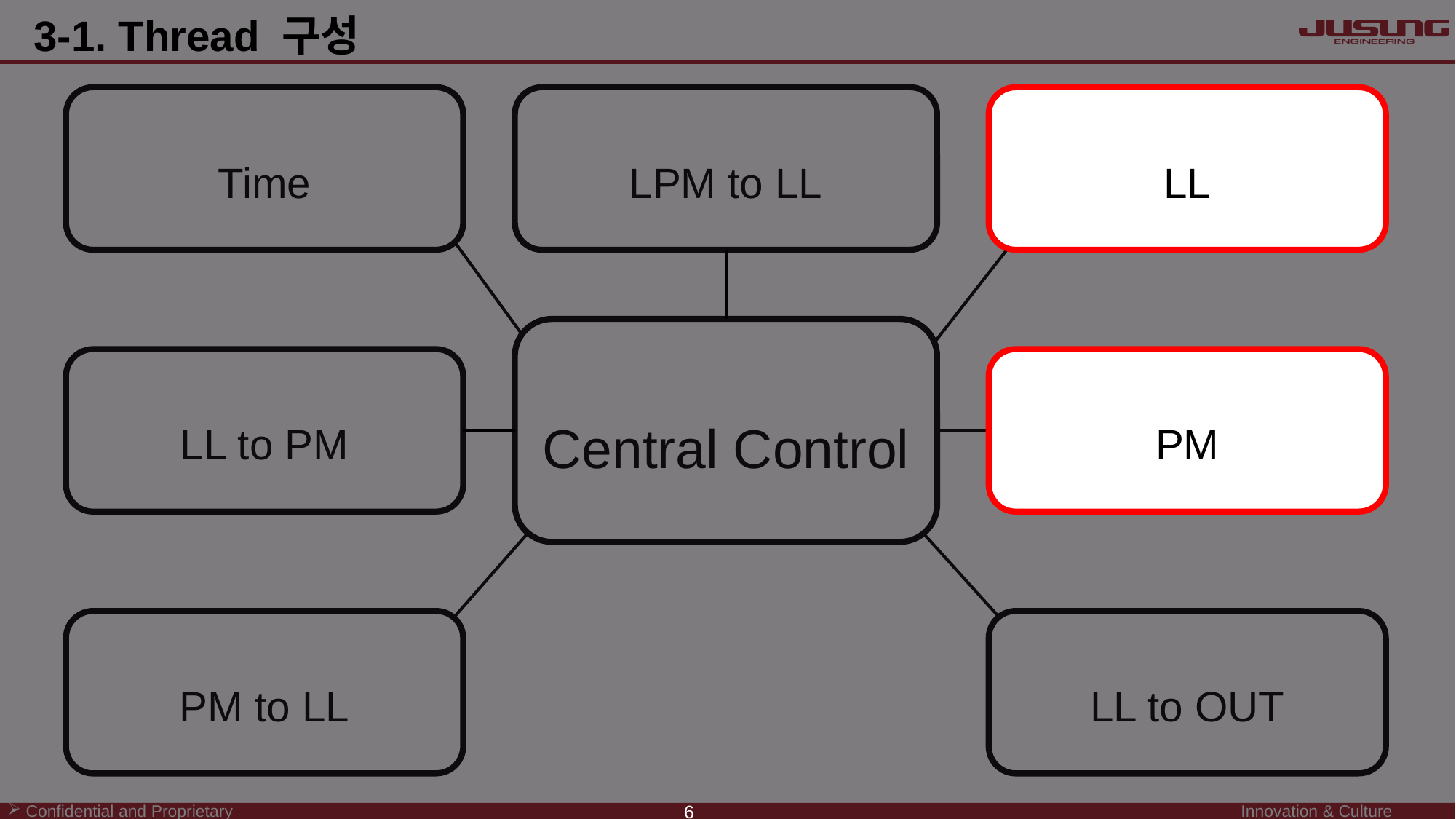

3-1. Thread 구성
LPM to LL
LL
Time
Central Control
PM
LL to PM
PM to LL
LL to OUT
6